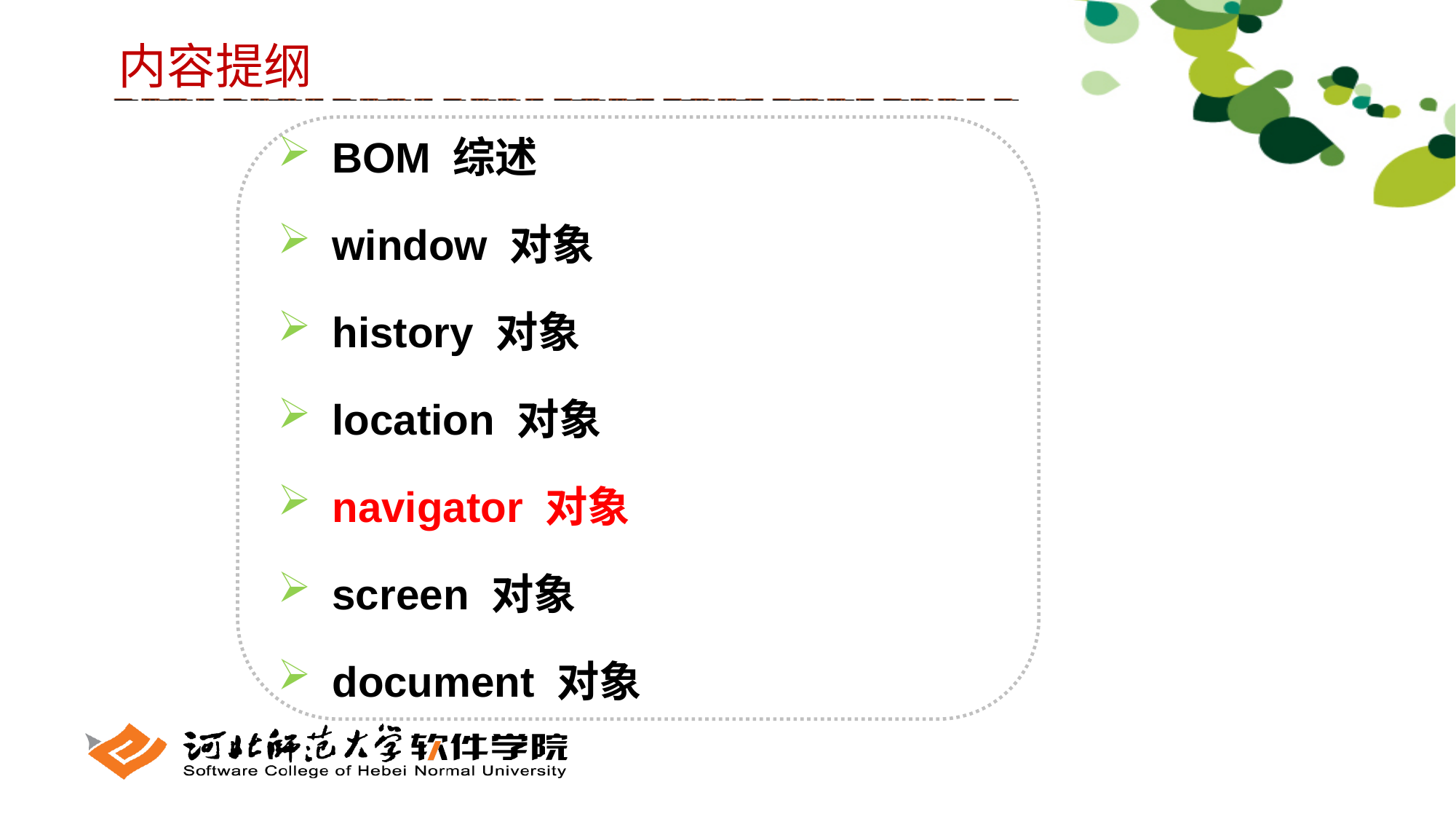

内容提纲
BOM 综述
window 对象
history 对象
location 对象
navigator 对象
screen 对象
document 对象